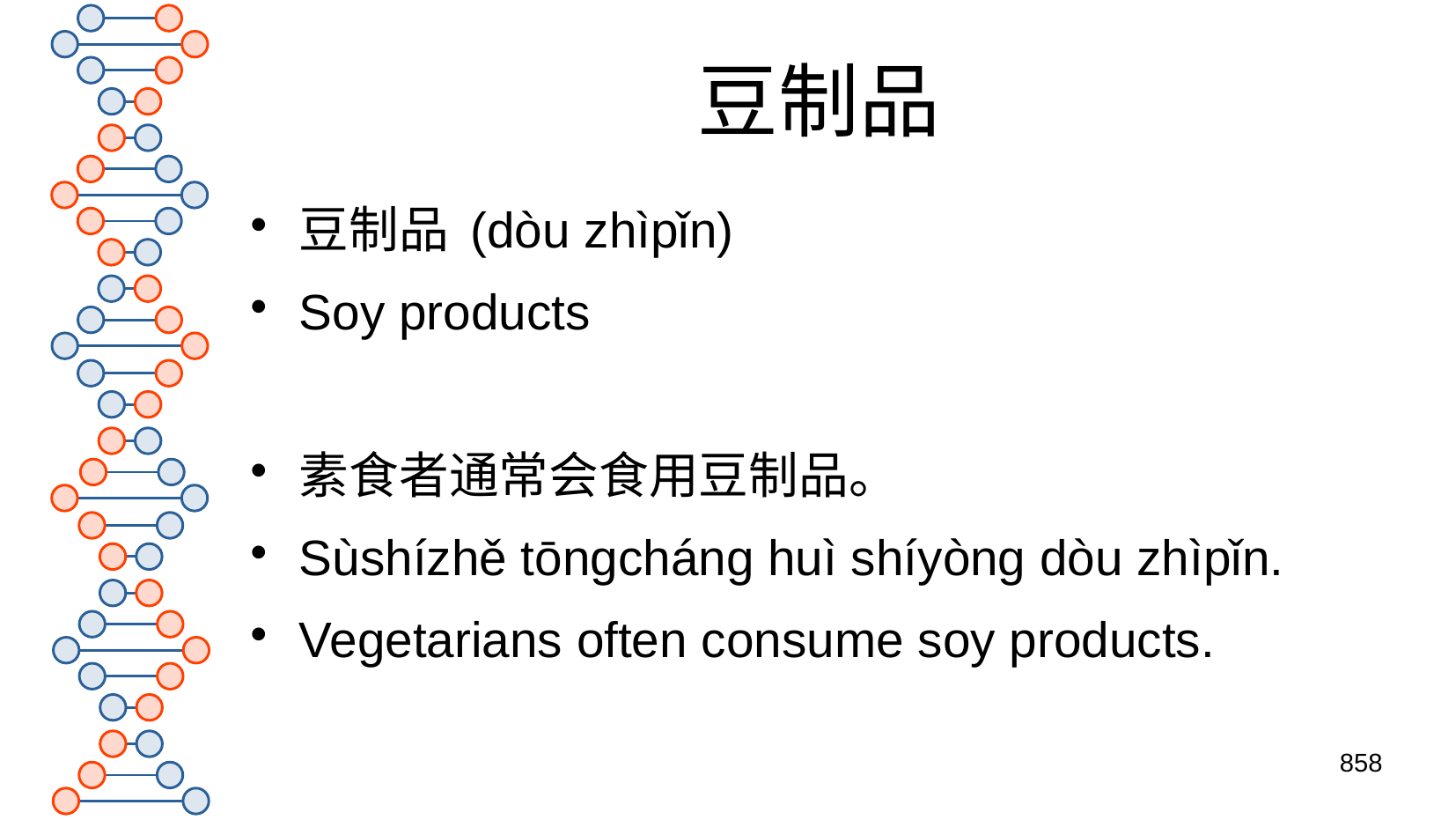

# 豆制品
豆制品 (dòu zhìpǐn)
Soy products

素食者通常会食用豆制品。
Sùshízhě tōngcháng huì shíyòng dòu zhìpǐn.
Vegetarians often consume soy products.

858